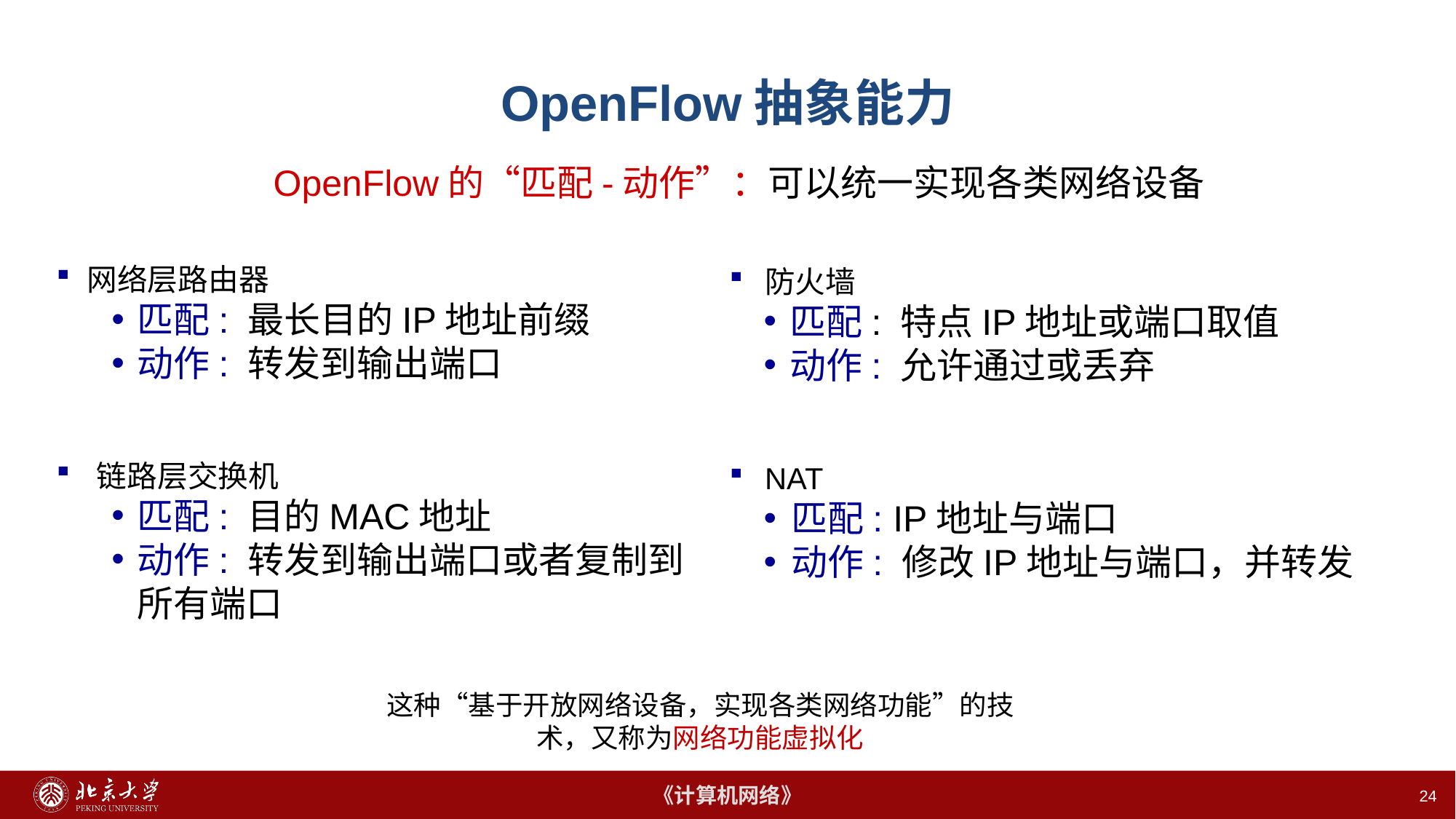

# OpenFlow抽象能力
OpenFlow的“匹配-动作”：可以统一实现各类网络设备
网络层路由器
匹配: 最长目的IP地址前缀
动作: 转发到输出端口

链路层交换机
匹配: 目的MAC地址
动作: 转发到输出端口或者复制到所有端口

防火墙
匹配: 特点IP地址或端口取值
动作: 允许通过或丢弃

NAT
匹配: IP地址与端口
动作: 修改IP地址与端口，并转发
这种“基于开放网络设备，实现各类网络功能”的技术，又称为网络功能虚拟化
24